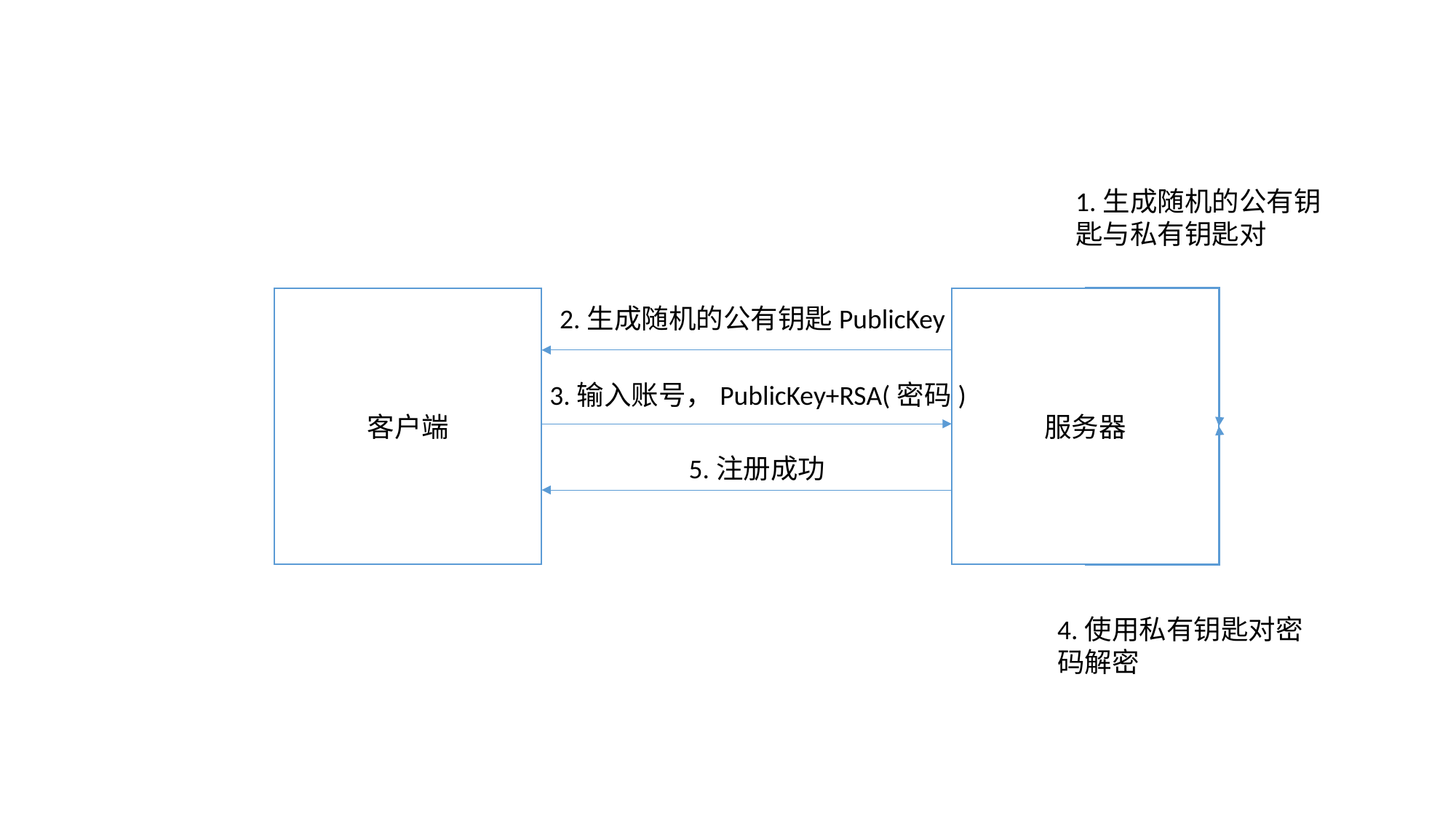

1.生成随机的公有钥匙与私有钥匙对
服务器
客户端
2.生成随机的公有钥匙PublicKey
3.输入账号，PublicKey+RSA(密码)
5.注册成功
4.使用私有钥匙对密码解密